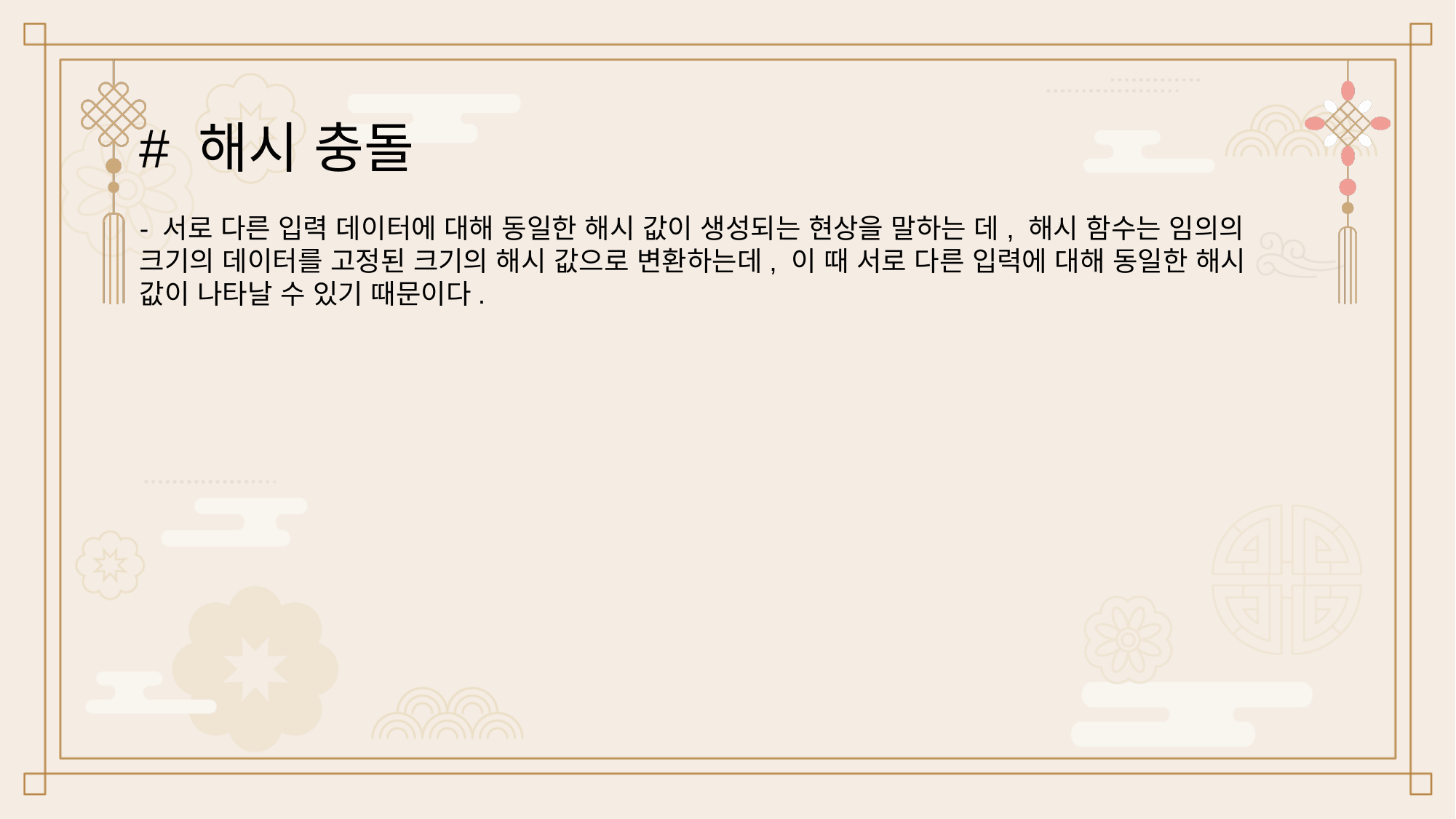

# 해시 충돌

- 서로 다른 입력 데이터에 대해 동일한 해시 값이 생성되는 현상을 말하는 데, 해시 함수는 임의의 크기의 데이터를 고정된 크기의 해시 값으로 변환하는데, 이 때 서로 다른 입력에 대해 동일한 해시 값이 나타날 수 있기 때문이다.